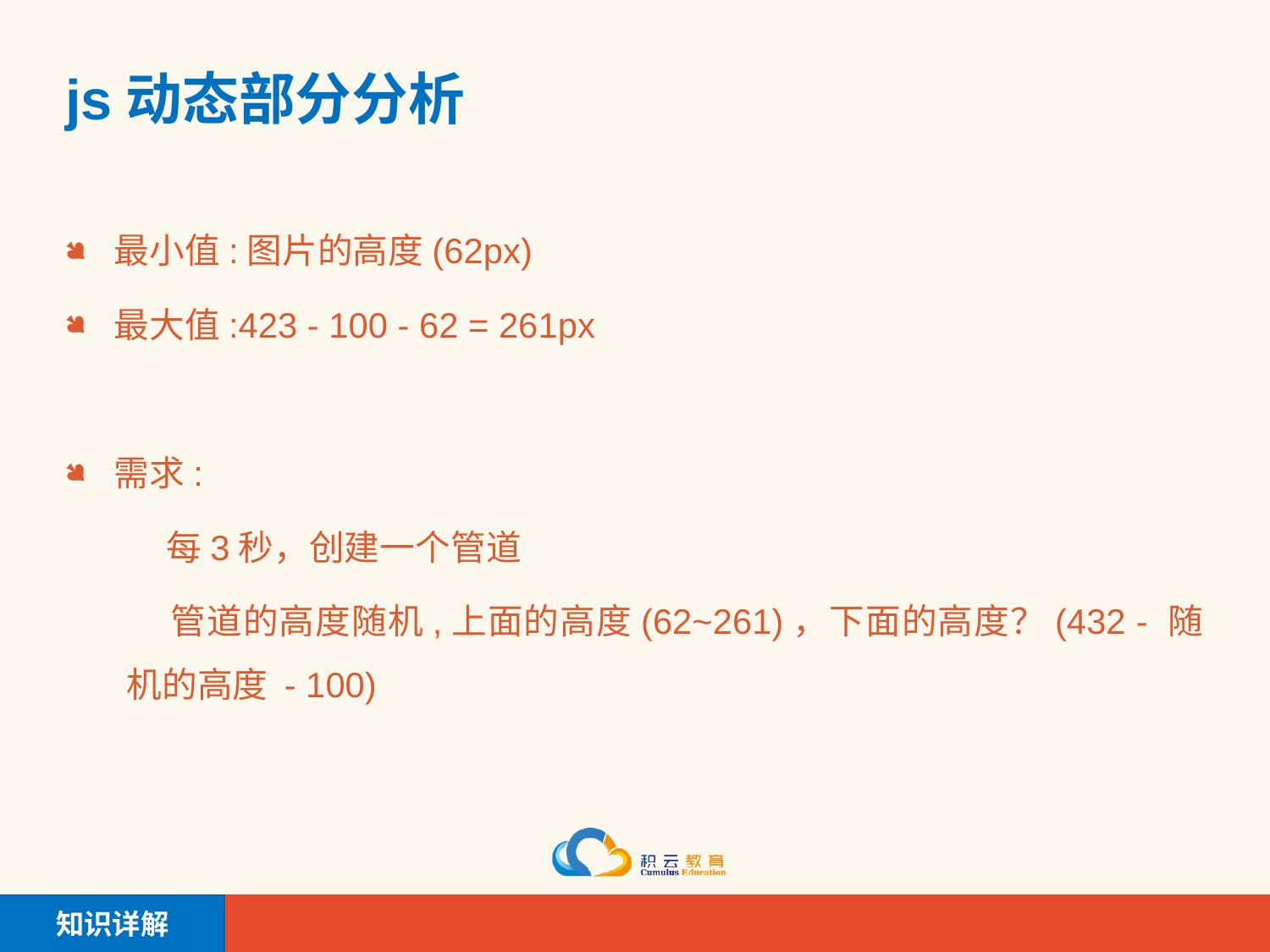

# js动态部分分析
最小值:图片的高度(62px)
最大值:423 - 100 - 62 = 261px

需求:
    每3秒，创建一个管道
    管道的高度随机,上面的高度(62~261)，下面的高度？(432 - 随机的高度 - 100)